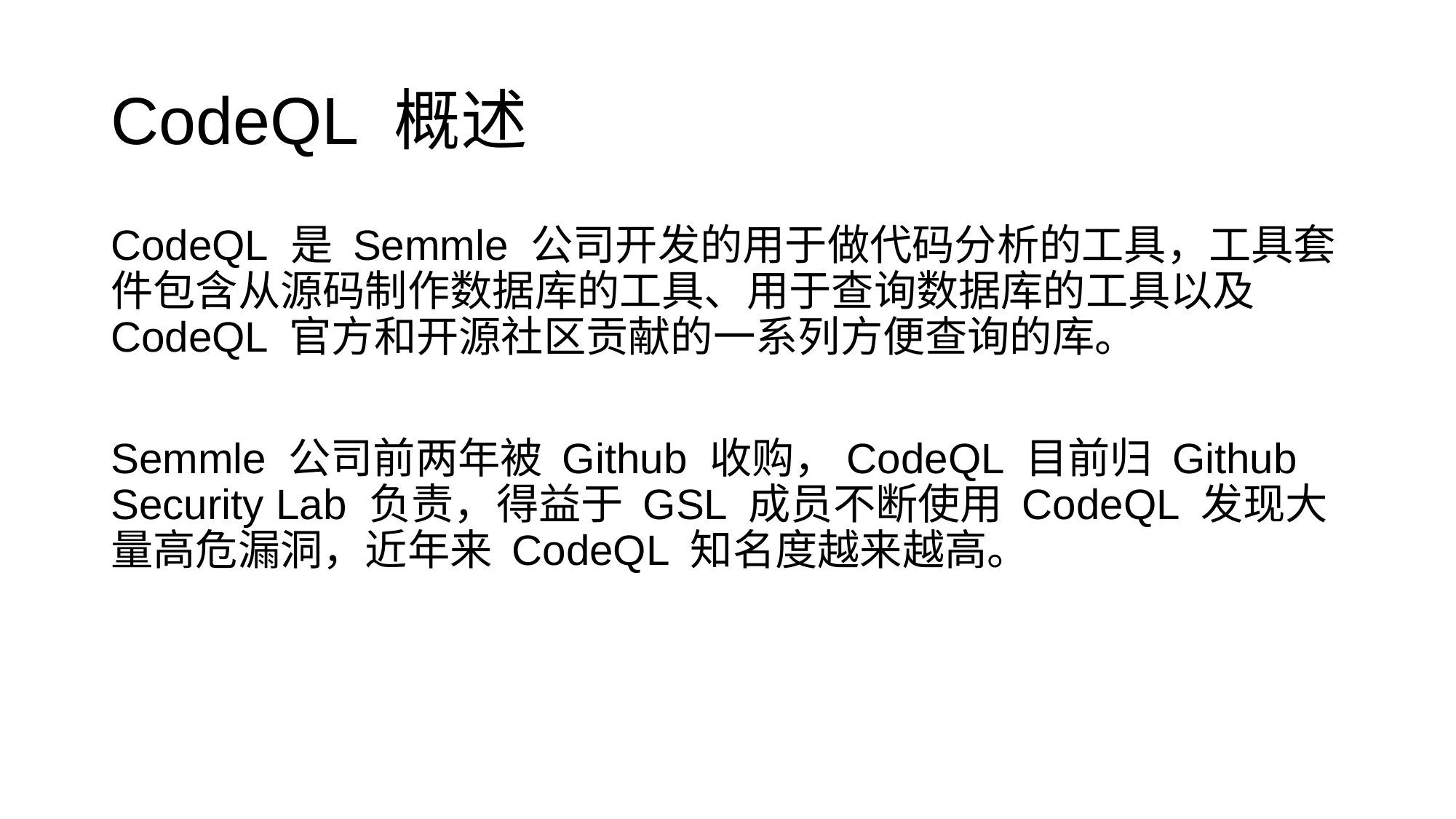

# CodeQL 概述
CodeQL 是 Semmle 公司开发的用于做代码分析的工具，工具套件包含从源码制作数据库的工具、用于查询数据库的工具以及 CodeQL 官方和开源社区贡献的一系列方便查询的库。

Semmle 公司前两年被 Github 收购，CodeQL 目前归 Github Security Lab 负责，得益于 GSL 成员不断使用 CodeQL 发现大量高危漏洞，近年来 CodeQL 知名度越来越高。